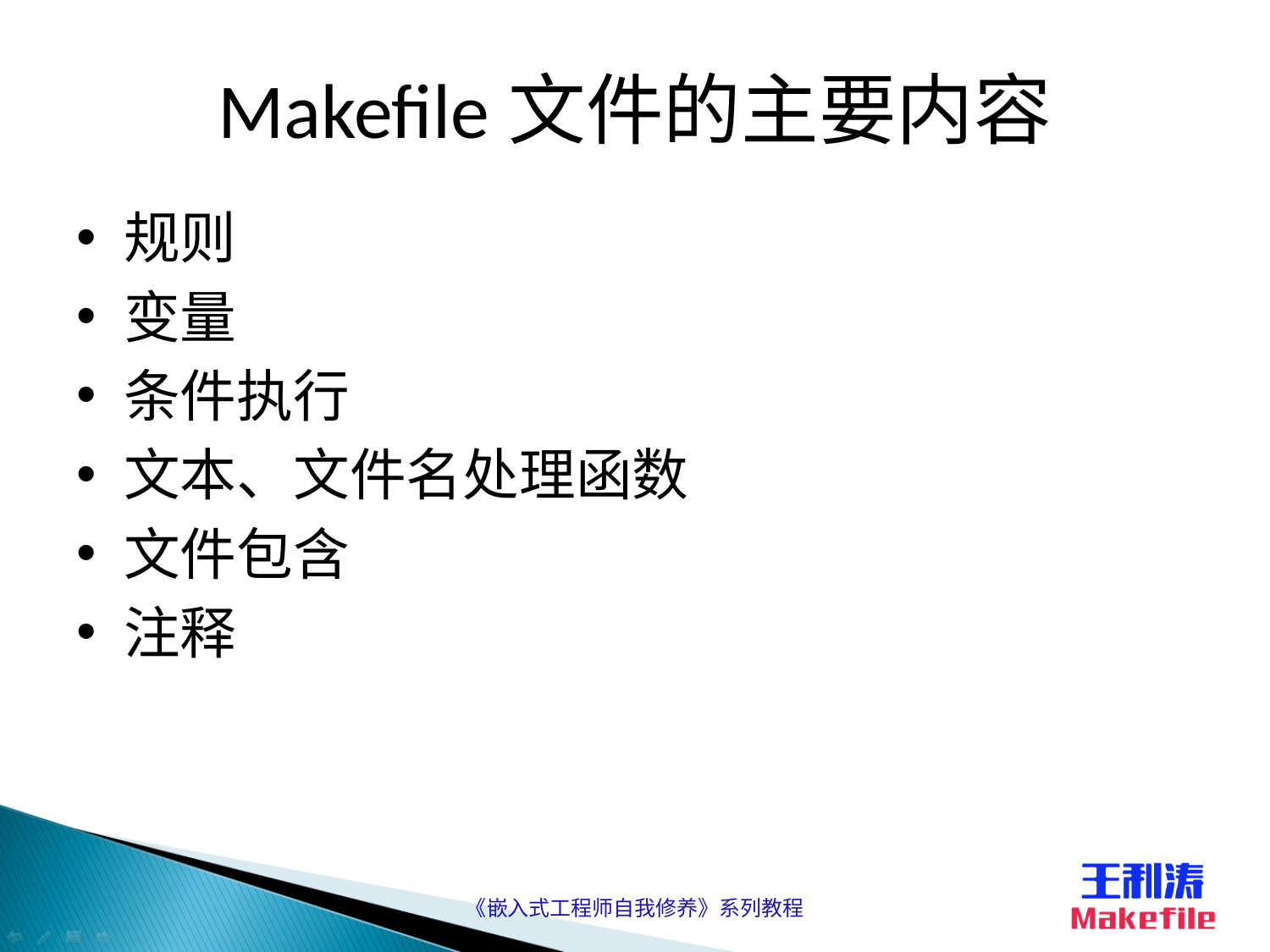

# Makefile文件的主要内容
规则
变量
条件执行
文本、文件名处理函数
文件包含
注释
《嵌入式工程师自我修养》系列教程